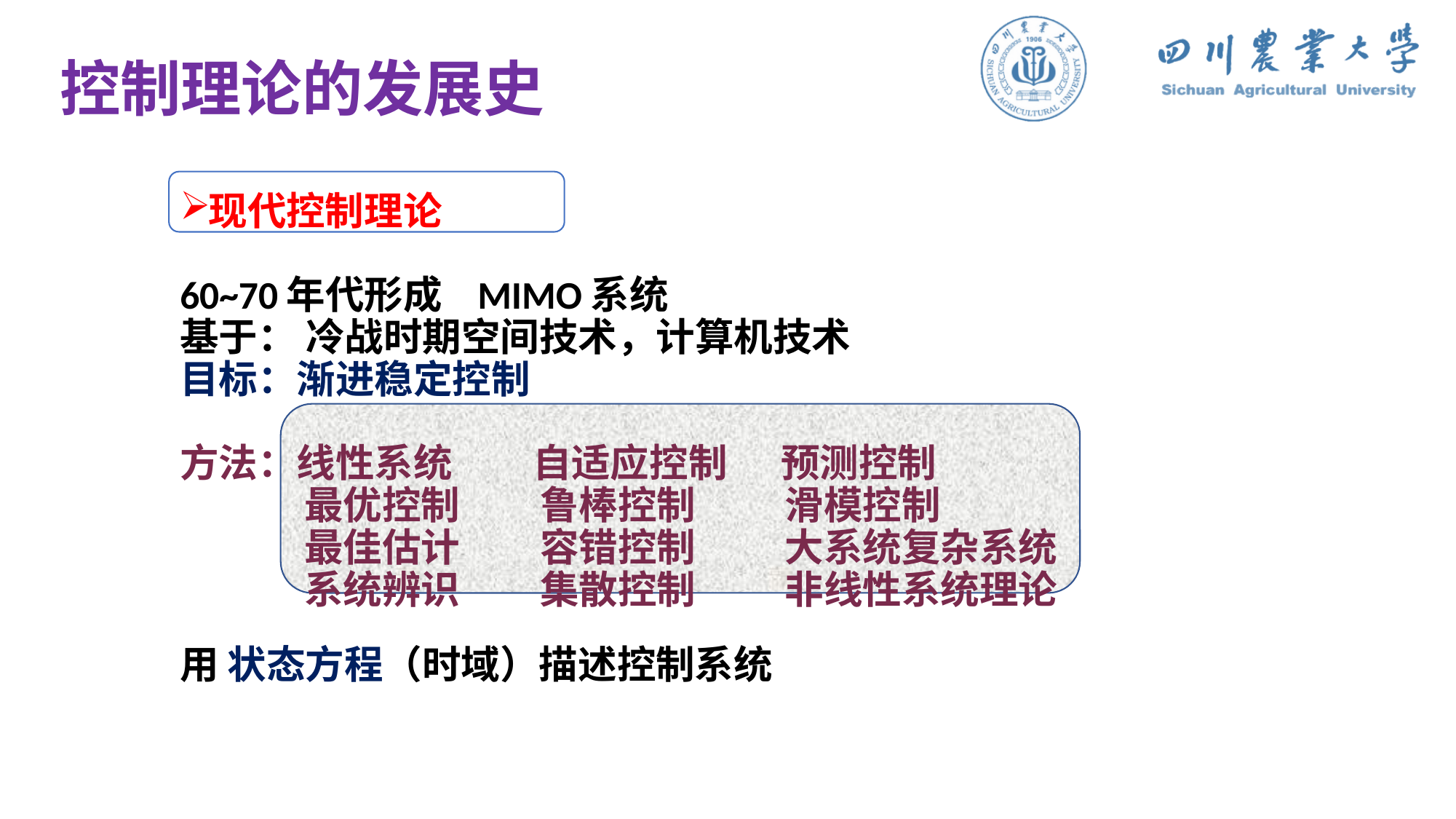

# 控制理论的发展史

现代控制理论

60~70年代形成   MIMO系统
基于： 冷战时期空间技术，计算机技术
目标：渐进稳定控制
方法：线性系统         自适应控制      预测控制
             最优控制         鲁棒控制          滑模控制
             最佳估计         容错控制          大系统复杂系统
             系统辨识         集散控制          非线性系统理论
用 状态方程（时域）描述控制系统